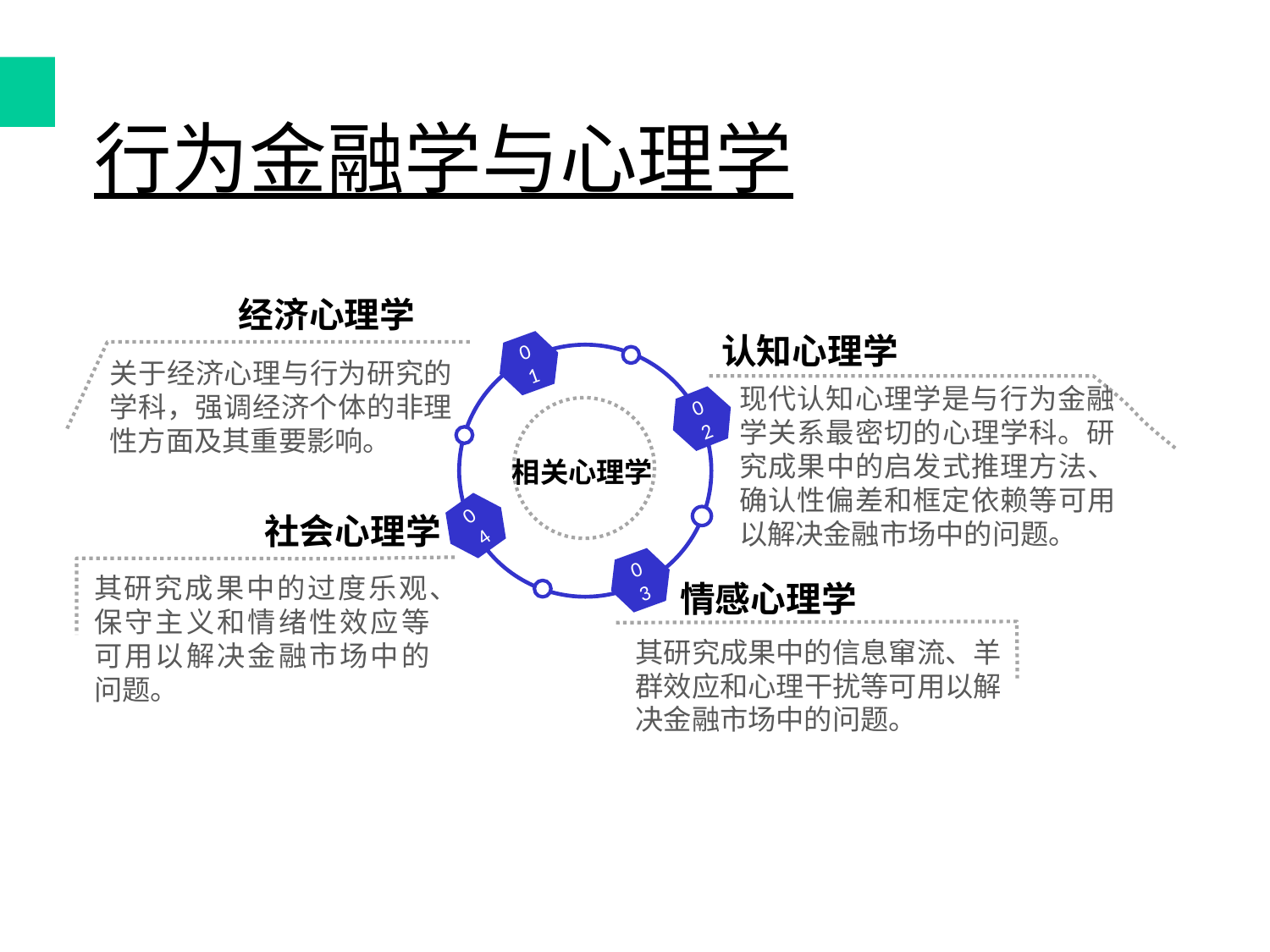

# 行为金融学与心理学
经济心理学
认知心理学
01

关于经济心理与行为研究的学科，强调经济个体的非理性方面及其重要影响。
现代认知心理学是与行为金融学关系最密切的心理学科。研究成果中的启发式推理方法、确认性偏差和框定依赖等可用以解决金融市场中的问题。

02

相关心理学
04
社会心理学
03

其研究成果中的过度乐观、保守主义和情绪性效应等可用以解决金融市场中的问题。
情感心理学

其研究成果中的信息窜流、羊群效应和心理干扰等可用以解决金融市场中的问题。
26